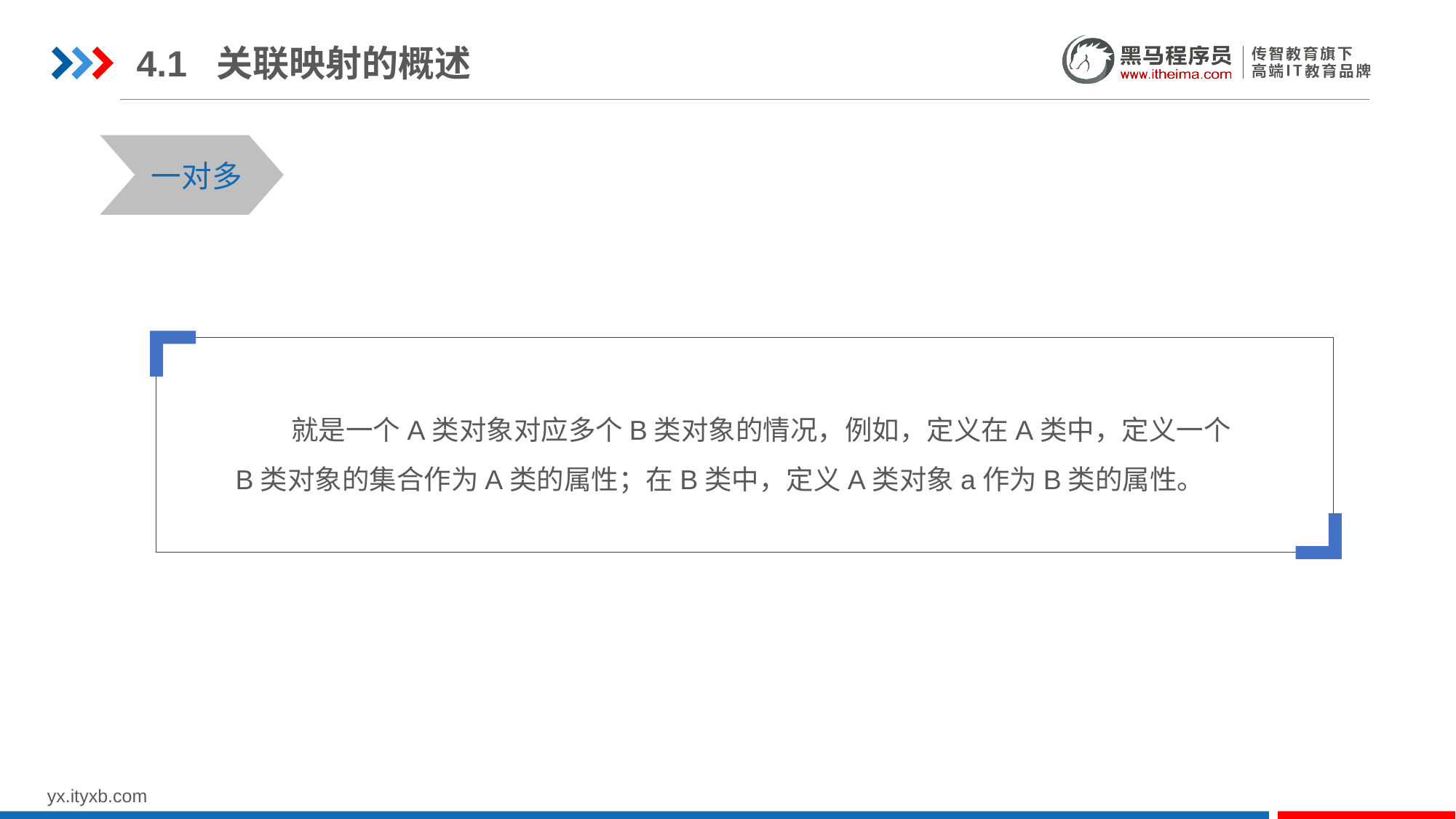

4.1  关联映射的概述

STEP  01
STEP  03
一对多

        就是一个A类对象对应多个B类对象的情况，例如，定义在A类中，定义一个B类对象的集合作为A类的属性；在B类中，定义A类对象a作为B类的属性。